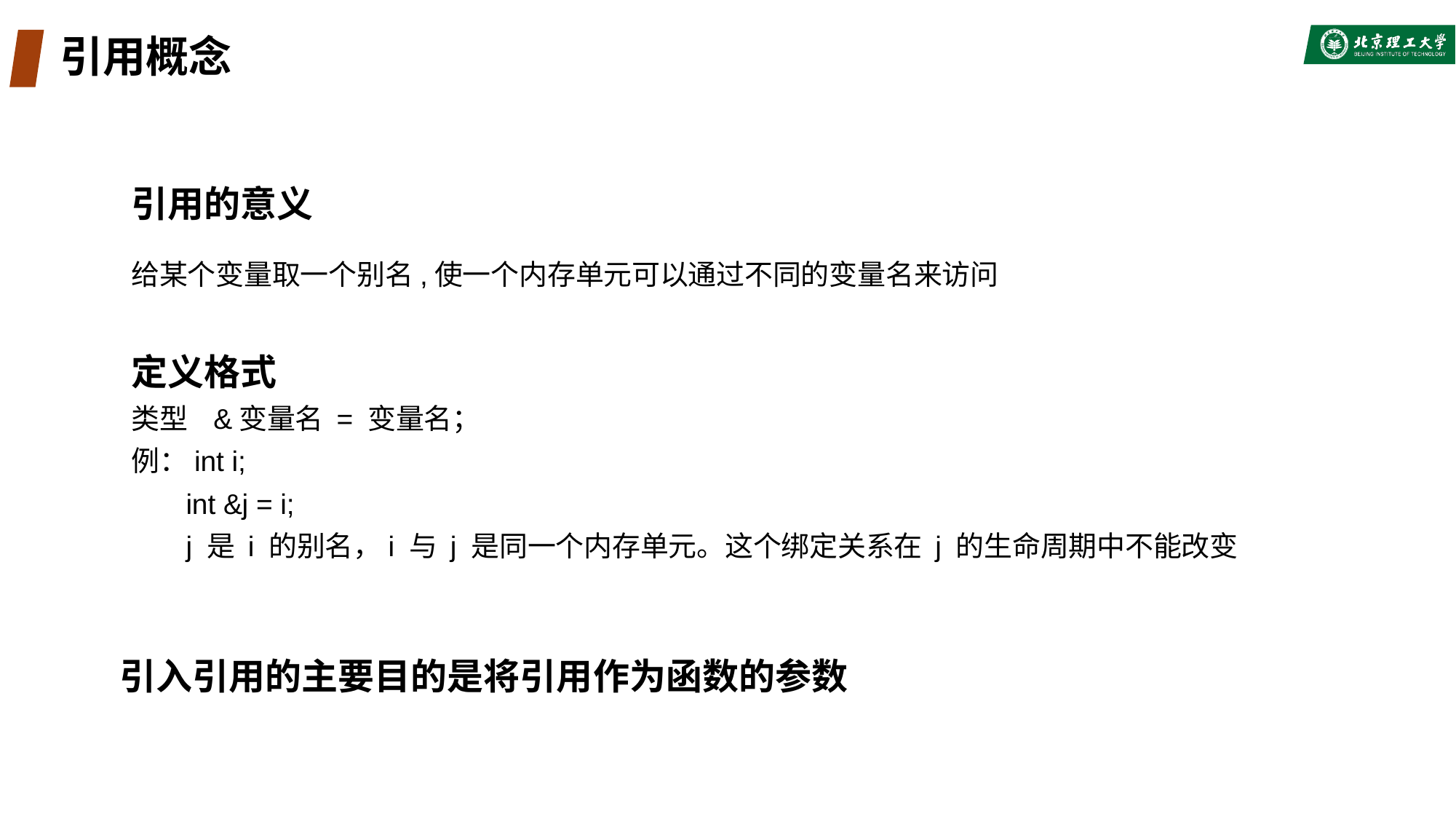

# 引用概念
引用的意义
给某个变量取一个别名,使一个内存单元可以通过不同的变量名来访问
定义格式
类型   &变量名 = 变量名；
例：int i;
       int &j = i;
       j 是 i 的别名，i 与 j 是同一个内存单元。这个绑定关系在 j 的生命周期中不能改变
引入引用的主要目的是将引用作为函数的参数